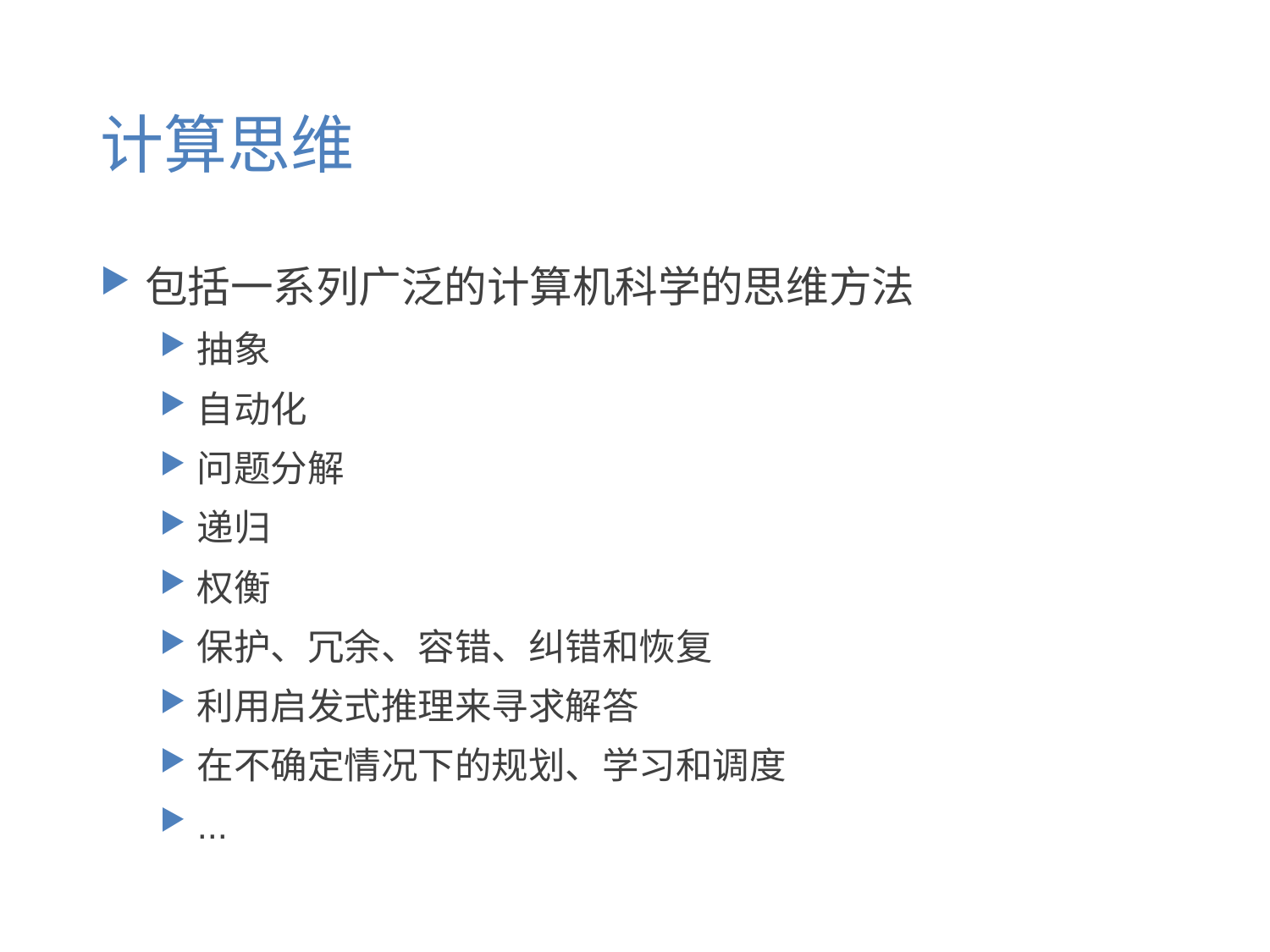

# 计算思维
包括一系列广泛的计算机科学的思维方法
抽象
自动化
问题分解
递归
权衡
保护、冗余、容错、纠错和恢复
利用启发式推理来寻求解答
在不确定情况下的规划、学习和调度
...